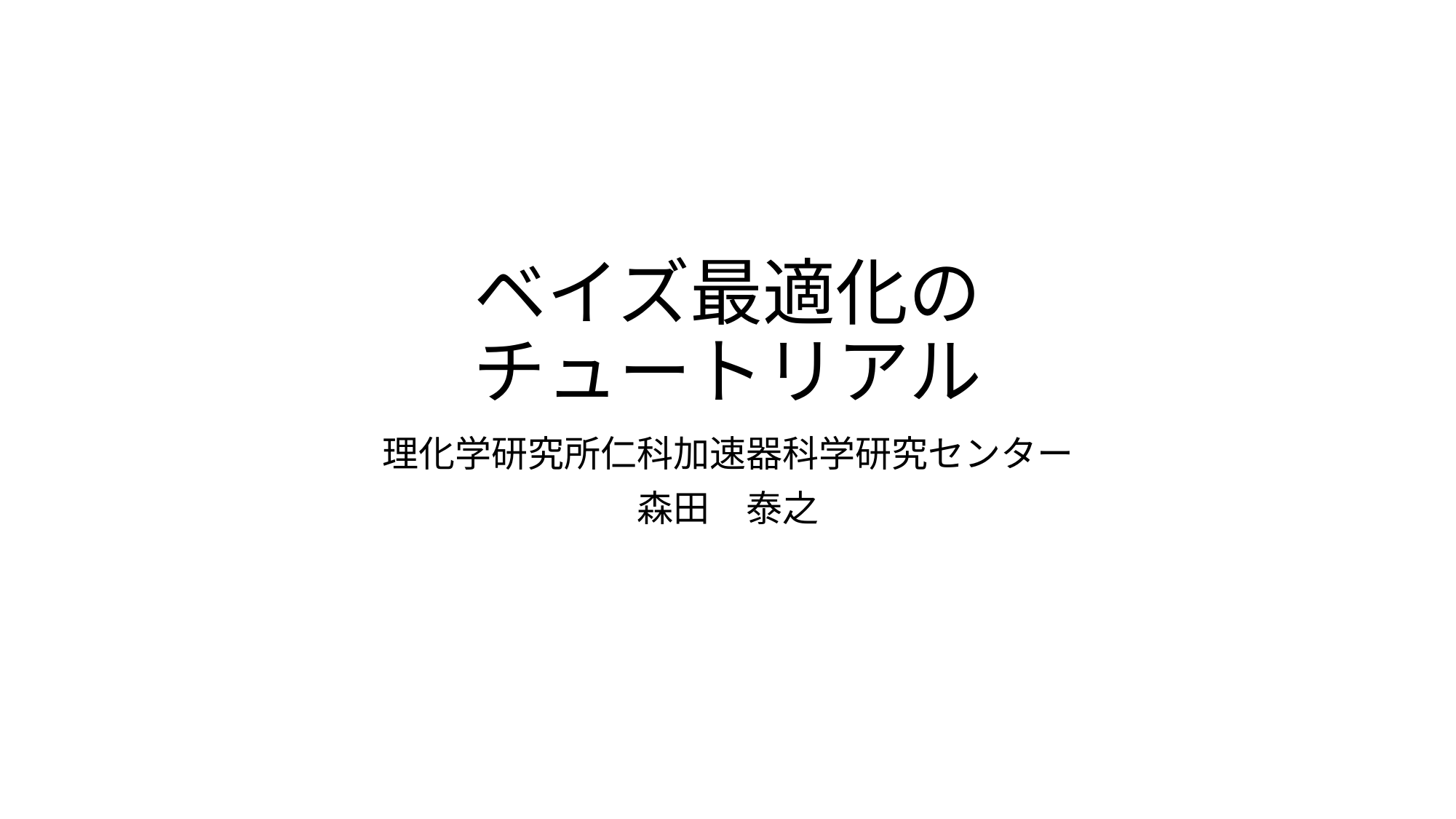

# ベイズ最適化の チュートリアル
理化学研究所仁科加速器科学研究センター
森田　泰之